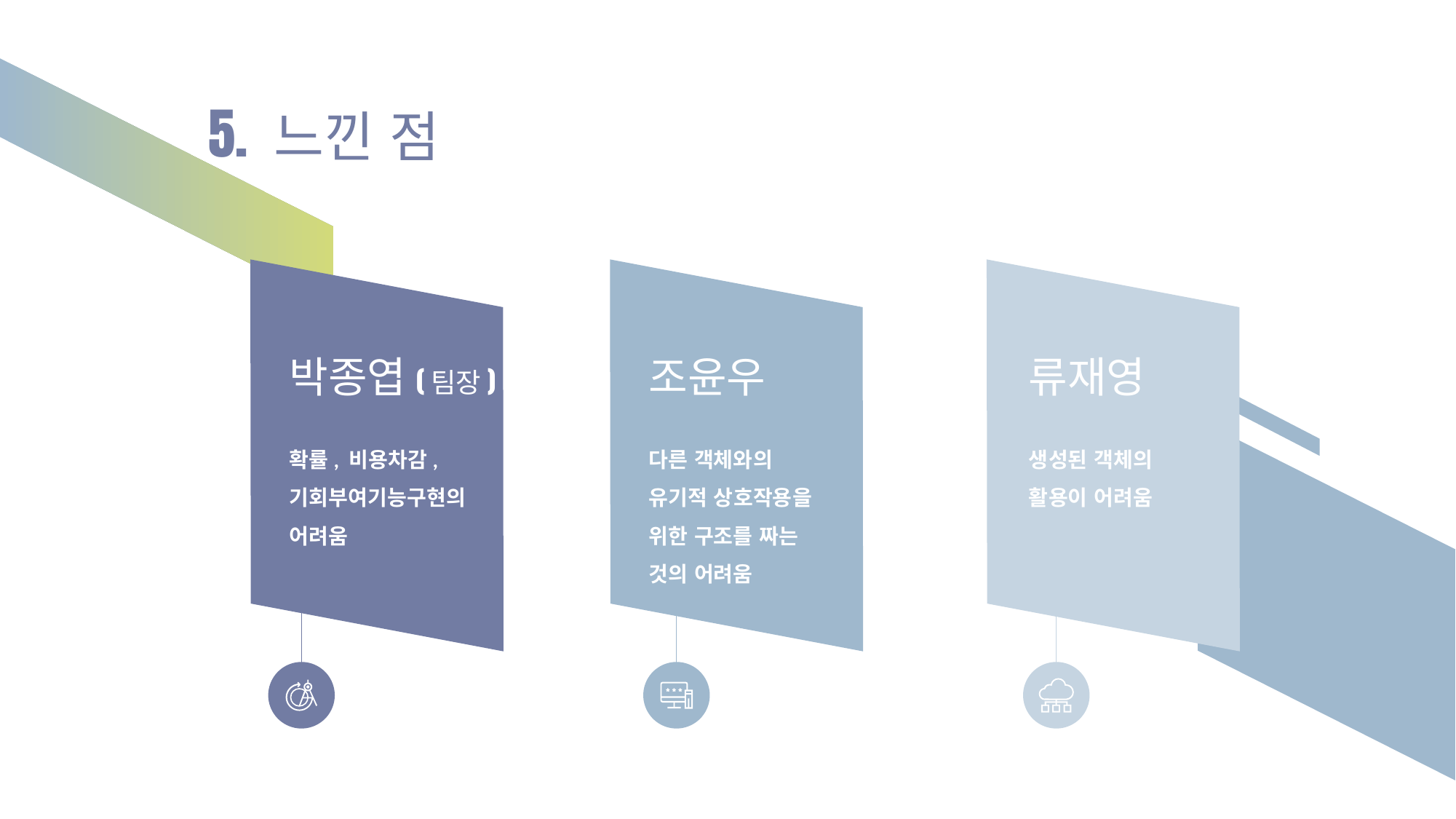

5. 느낀 점

박종엽(팀장)
조윤우
류재영
확률, 비용차감,
기회부여기능구현의  어려움
다른 객체와의 유기적 상호작용을 위한 구조를 짜는 것의 어려움
생성된 객체의
활용이 어려움

Address
Please enter your address.
Number
+00 0000 00000